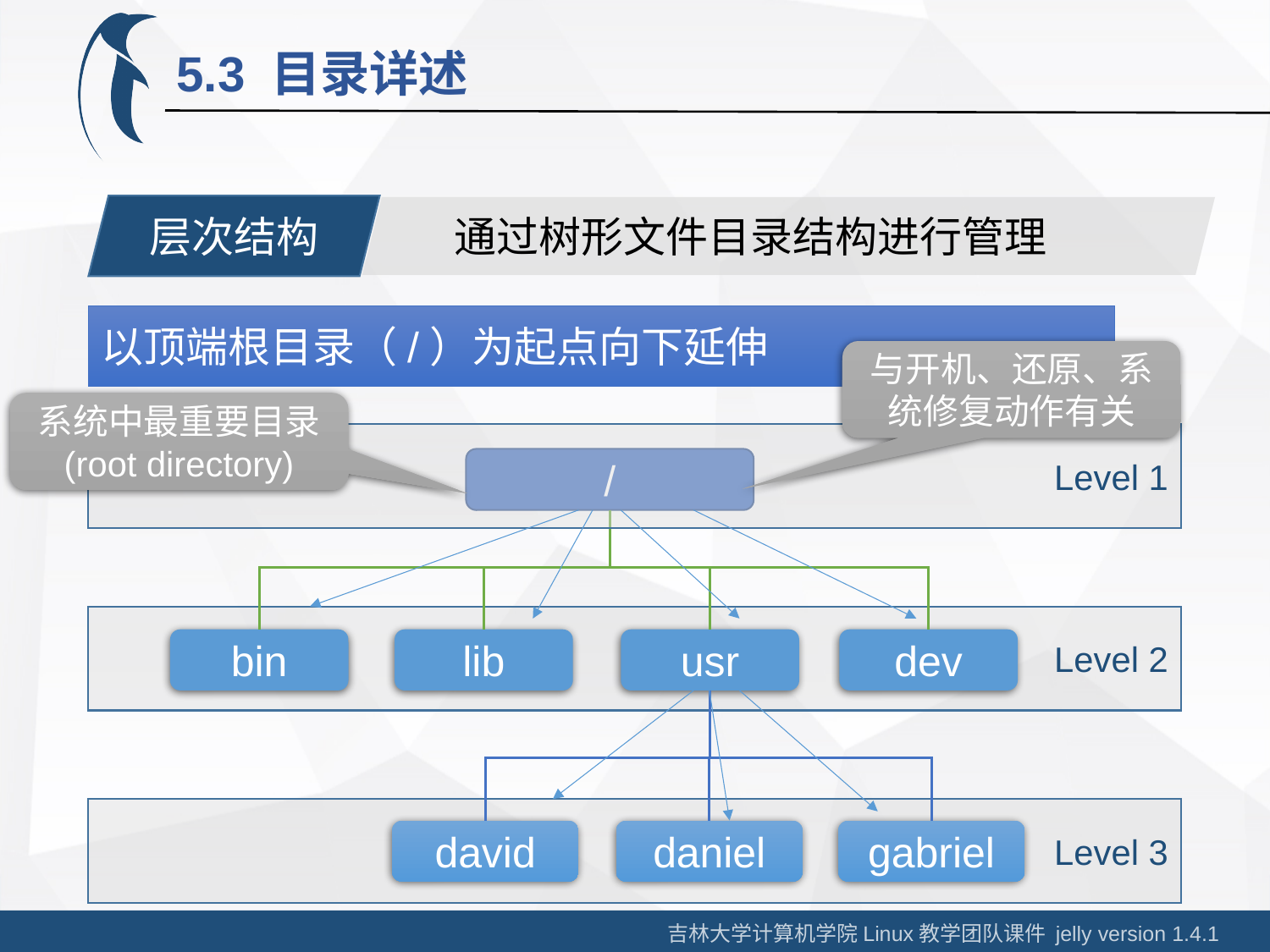

5.3 目录详述
层次结构
通过树形文件目录结构进行管理
以顶端根目录（/）为起点向下延伸
与开机、还原、系统修复动作有关
系统中最重要目录
(root directory)
Level 1
/
dev
usr
lib
bin
gabriel
david
daniel
Level 2
Level 3